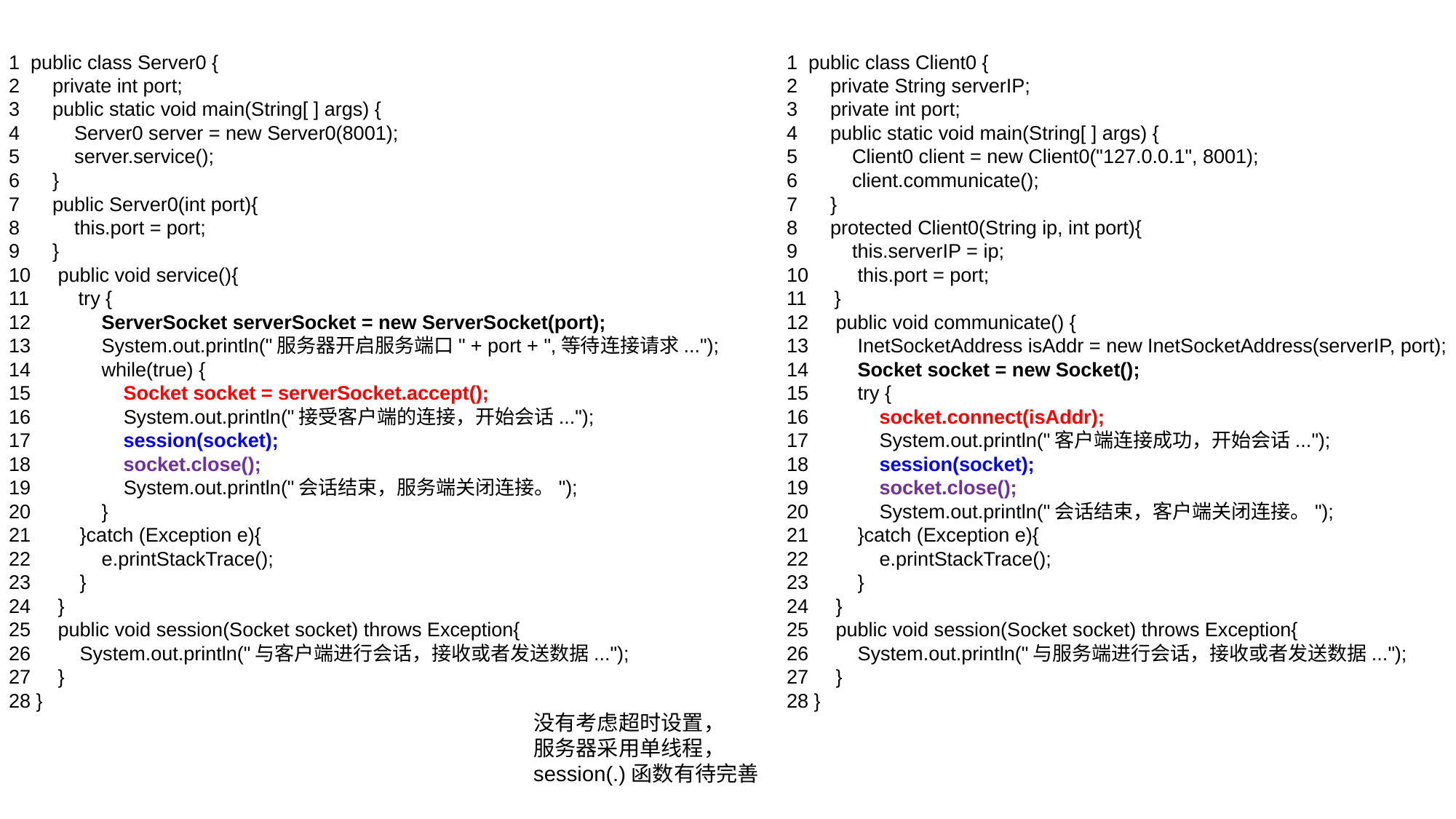

1  public class Server0 {
2      private int port;
3      public static void main(String[ ] args) {
4          Server0 server = new Server0(8001);
5          server.service();
6      }
7      public Server0(int port){
8          this.port = port;
9      }
10     public void service(){
11         try {
12             ServerSocket serverSocket = new ServerSocket(port);
13             System.out.println("服务器开启服务端口" + port + ",等待连接请求...");
14             while(true) {
15                 Socket socket = serverSocket.accept();
16                 System.out.println("接受客户端的连接，开始会话...");
17                 session(socket);
18                 socket.close();
19                 System.out.println("会话结束，服务端关闭连接。");
20             }
21         }catch (Exception e){
22             e.printStackTrace();
23         }
24     }
25     public void session(Socket socket) throws Exception{
26         System.out.println("与客户端进行会话，接收或者发送数据...");
27     }
28 }
1  public class Client0 {
2      private String serverIP;
3      private int port;
4      public static void main(String[ ] args) {
5          Client0 client = new Client0("127.0.0.1", 8001);
6          client.communicate();
7      }
8      protected Client0(String ip, int port){
9          this.serverIP = ip;
10         this.port = port;
11     }
12     public void communicate() {
13         InetSocketAddress isAddr = new InetSocketAddress(serverIP, port);
14         Socket socket = new Socket();
15         try {
16             socket.connect(isAddr);
17             System.out.println("客户端连接成功，开始会话...");
18             session(socket);
19             socket.close();
20             System.out.println("会话结束，客户端关闭连接。");
21         }catch (Exception e){
22             e.printStackTrace();
23         }
24     }
25     public void session(Socket socket) throws Exception{
26         System.out.println("与服务端进行会话，接收或者发送数据...");
27     }
28 }

没有考虑超时设置，
服务器采用单线程，
session(.)函数有待完善